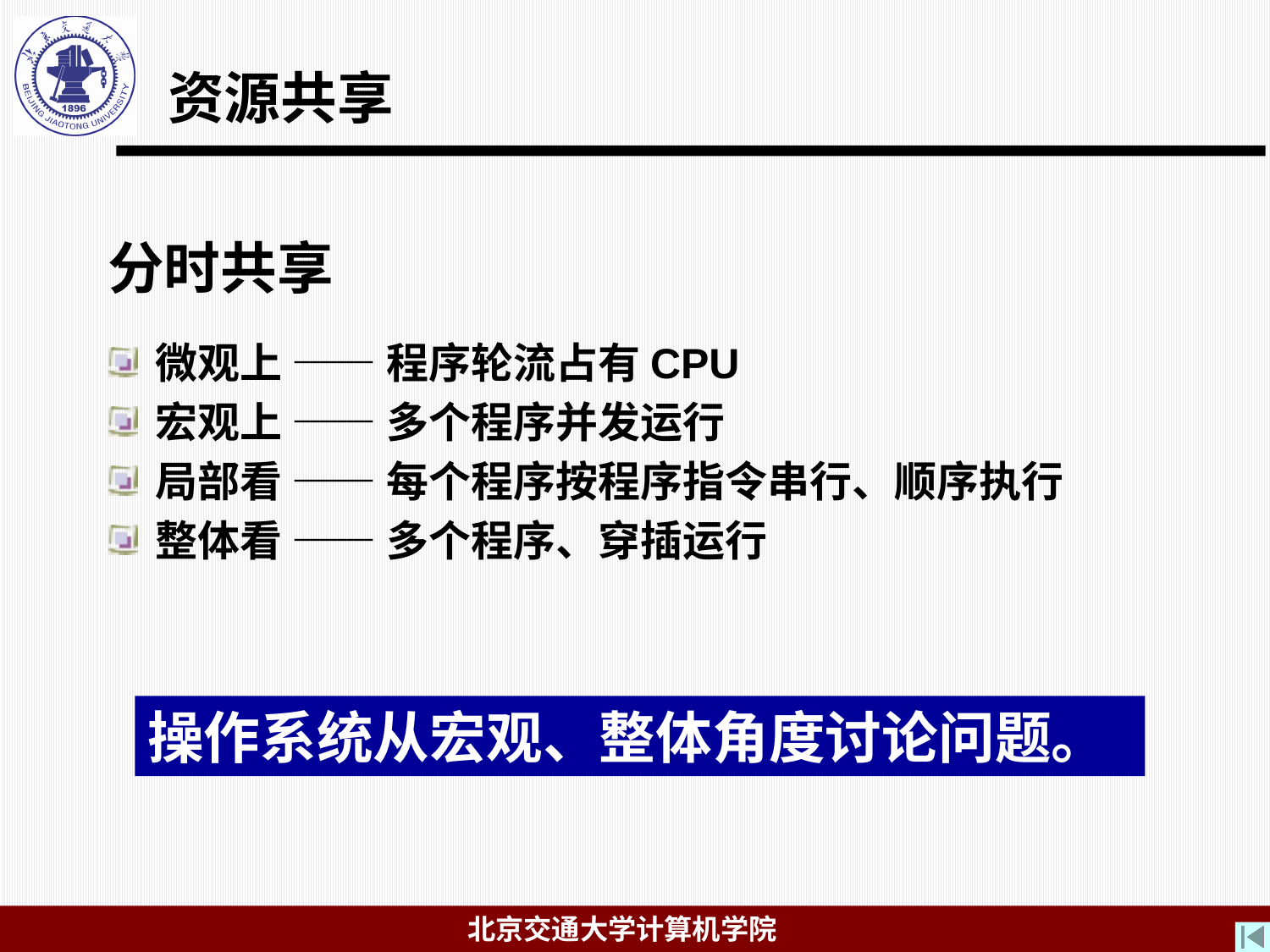

# 资源共享
分时共享
微观上 —— 程序轮流占有CPU
宏观上 —— 多个程序并发运行
局部看 —— 每个程序按程序指令串行、顺序执行
整体看 —— 多个程序、穿插运行

操作系统从宏观、整体角度讨论问题。